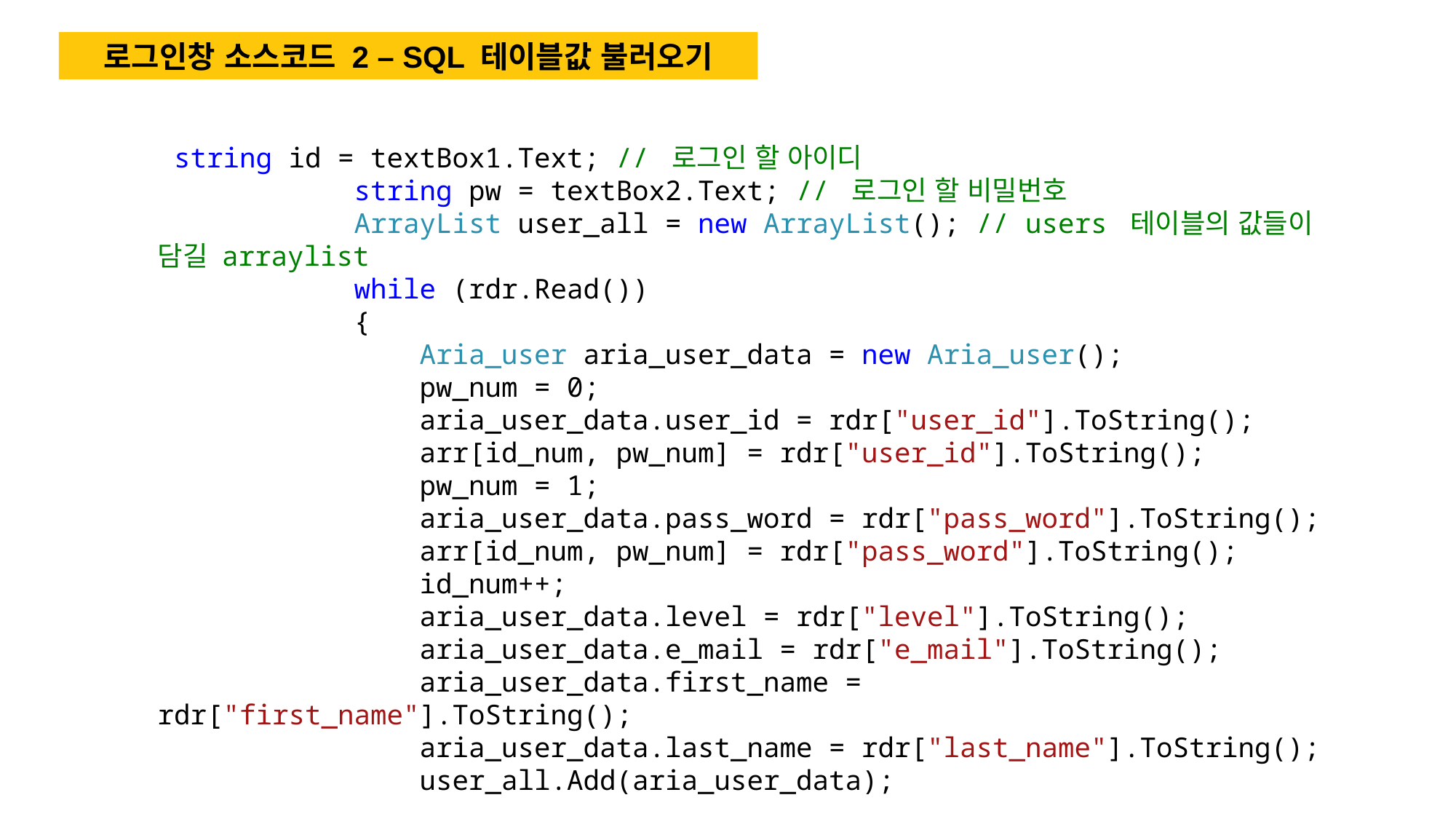

로그인창 소스코드 2 – SQL 테이블값 불러오기
 string id = textBox1.Text; // 로그인 할 아이디
            string pw = textBox2.Text; // 로그인 할 비밀번호
            ArrayList user_all = new ArrayList(); // users 테이블의 값들이 담길 arraylist
            while (rdr.Read())
            {
                Aria_user aria_user_data = new Aria_user();
                pw_num = 0;
                aria_user_data.user_id = rdr["user_id"].ToString();
                arr[id_num, pw_num] = rdr["user_id"].ToString();
                pw_num = 1;
                aria_user_data.pass_word = rdr["pass_word"].ToString();
                arr[id_num, pw_num] = rdr["pass_word"].ToString();
                id_num++;
                aria_user_data.level = rdr["level"].ToString();
                aria_user_data.e_mail = rdr["e_mail"].ToString();
                aria_user_data.first_name = rdr["first_name"].ToString();
                aria_user_data.last_name = rdr["last_name"].ToString();
                user_all.Add(aria_user_data);